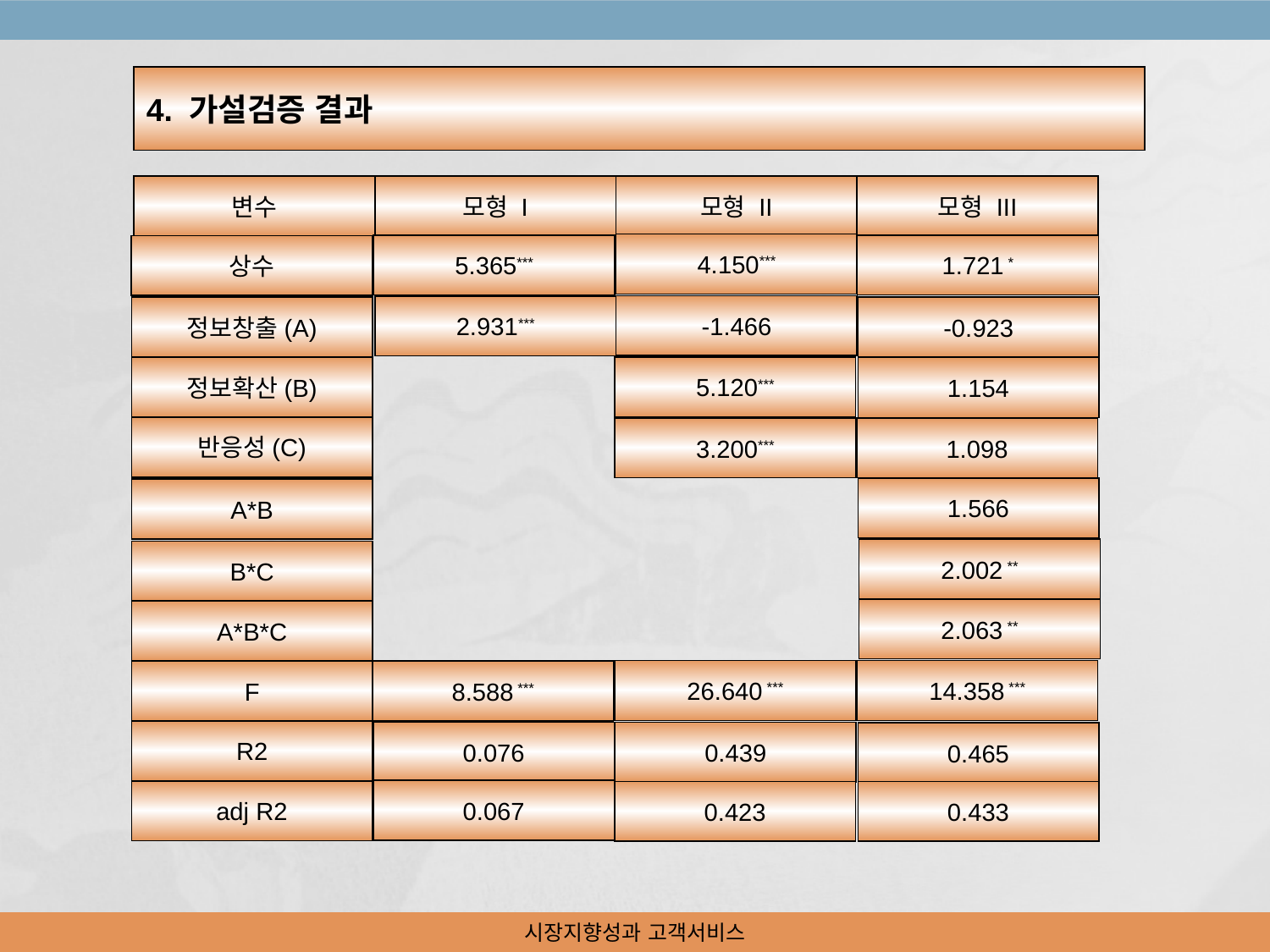

4. 가설검증 결과
변수
모형 I
모형 II
모형 III
4.150***
5.365***
1.721 *
상수
-1.466
2.931***
정보창출(A)
-0.923
5.120***
정보확산(B)
1.154
반응성(C)
3.200***
1.098
1.566
A*B
2.002 **
B*C
2.063 **
A*B*C
26.640 ***
14.358 ***
F
8.588 ***
R2
0.076
0.439
0.465
0.067
adj R2
0.423
0.433
시장지향성과 고객서비스